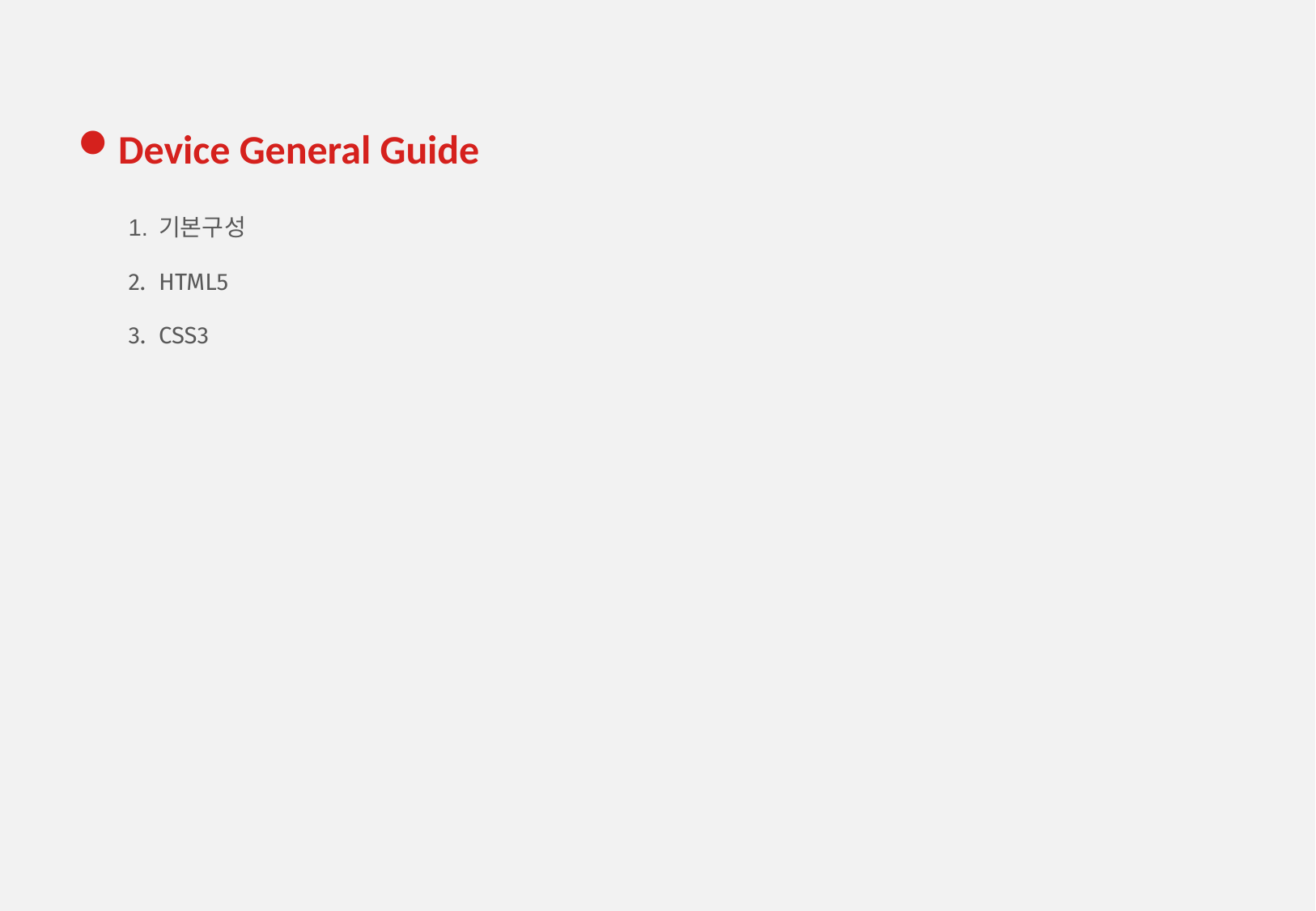

# Device General Guide
기본구성
HTML5
CSS3